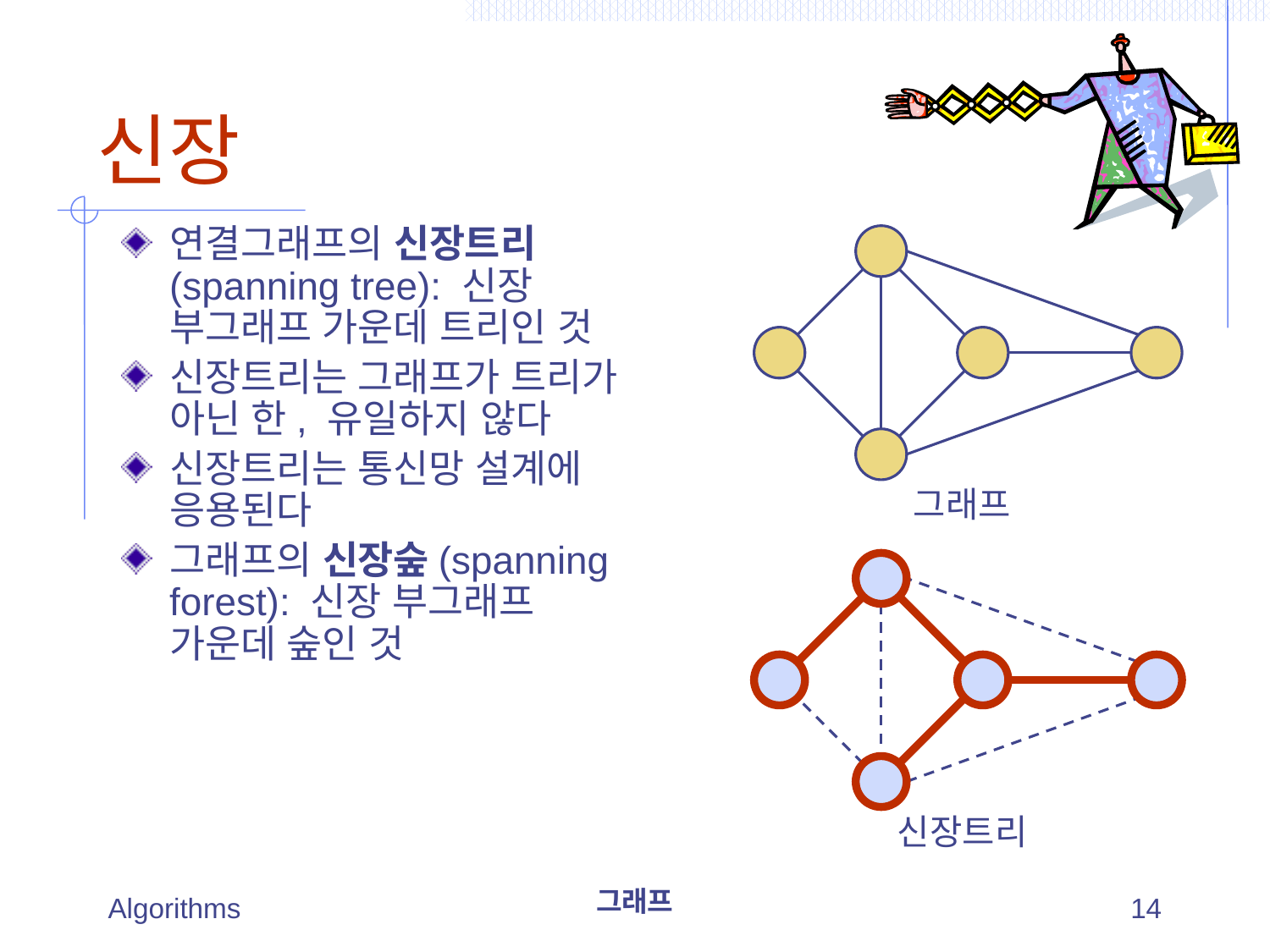

# 신장
연결그래프의 신장트리(spanning tree): 신장 부그래프 가운데 트리인 것
신장트리는 그래프가 트리가 아닌 한, 유일하지 않다
신장트리는 통신망 설계에 응용된다
그래프의 신장숲(spanning forest): 신장 부그래프 가운데 숲인 것

그래프

신장트리
Algorithms
그래프
14